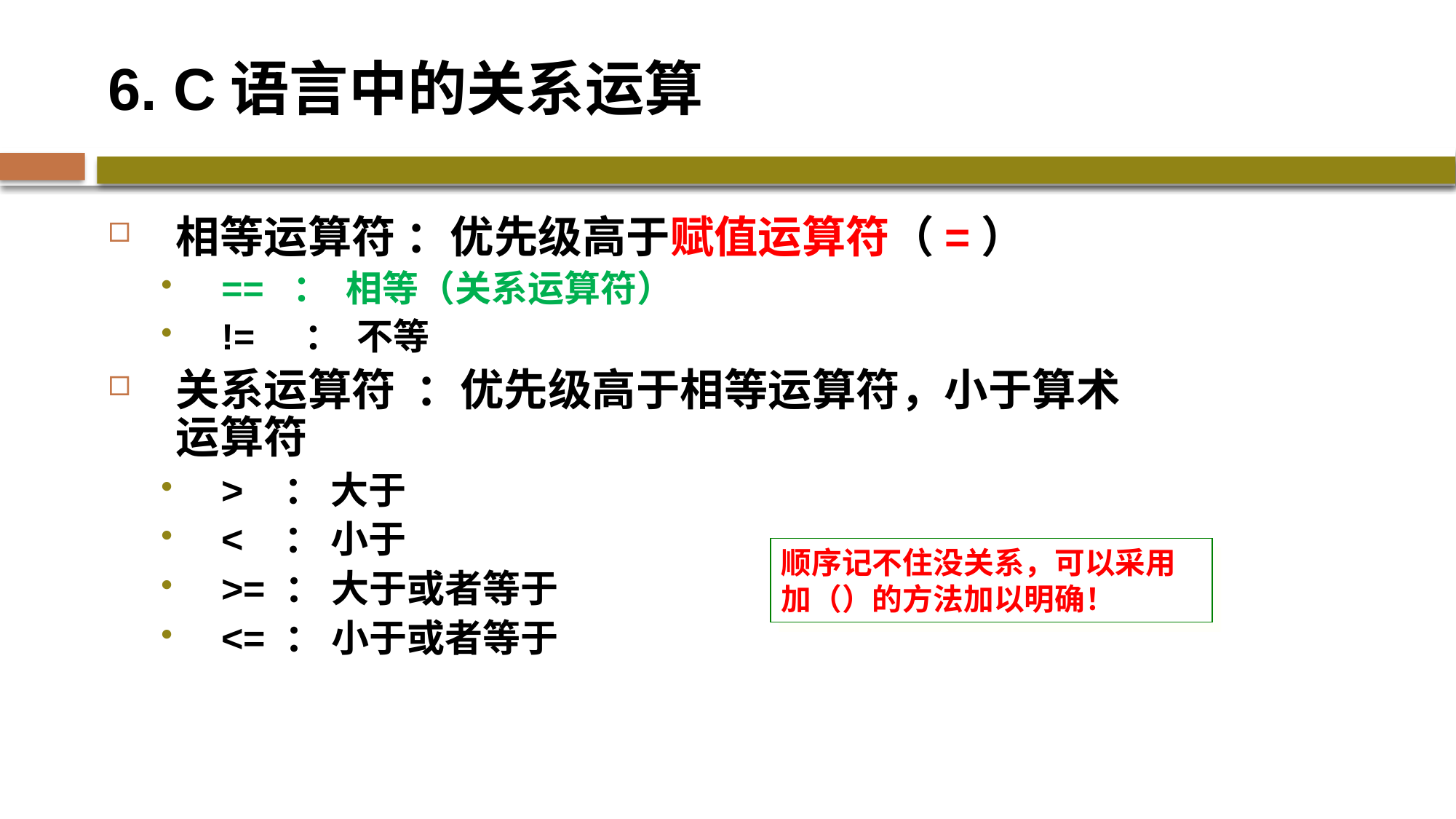

# 6. C语言中的关系运算
相等运算符 ：优先级高于赋值运算符（=）
==  ：  相等（关系运算符）
!=    ：  不等
关系运算符  ：优先级高于相等运算符，小于算术运算符
>   ： 大于
<   ： 小于
>= ： 大于或者等于
<= ： 小于或者等于
顺序记不住没关系，可以采用加（）的方法加以明确！